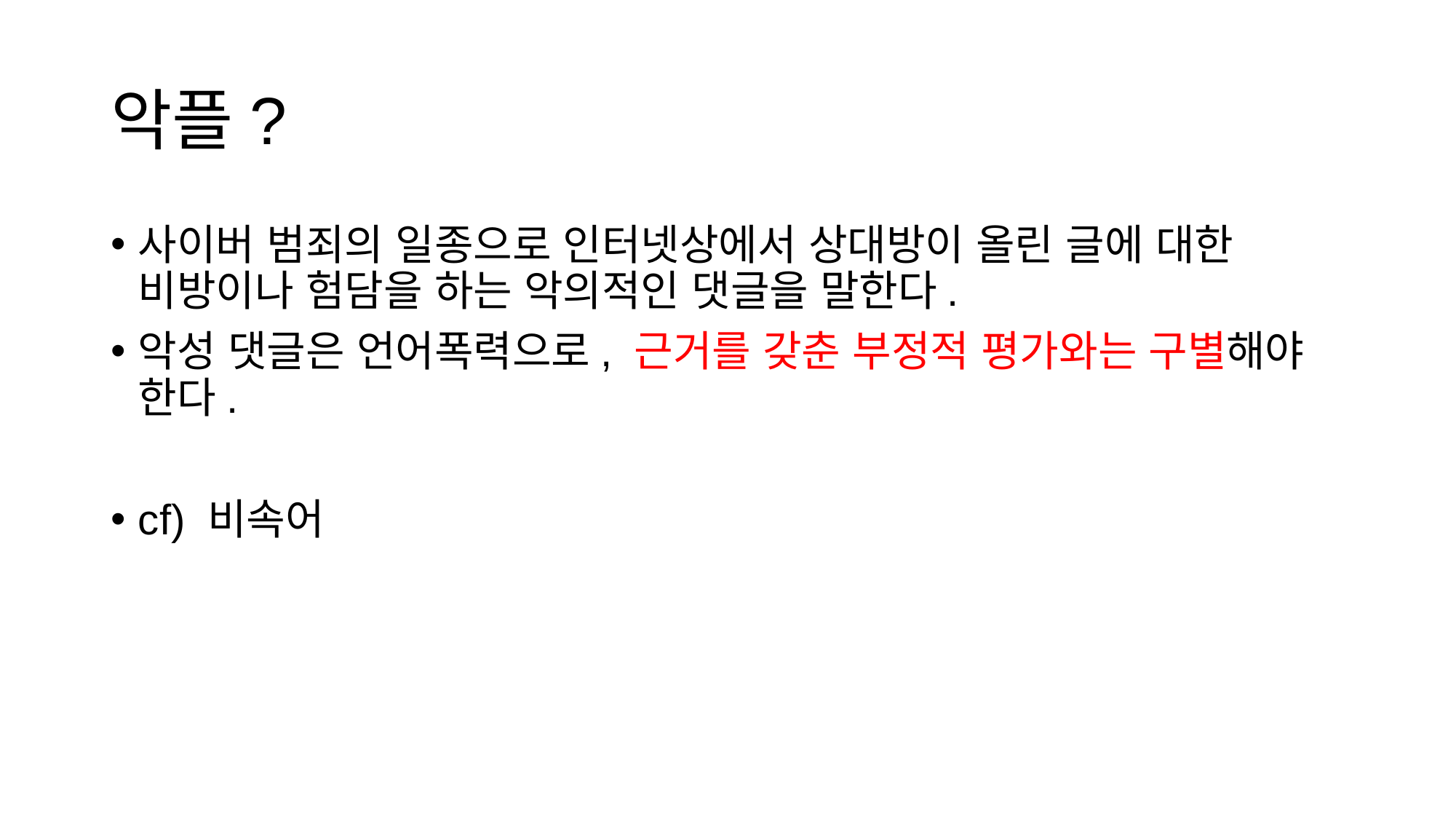

# 악플?
사이버 범죄의 일종으로 인터넷상에서 상대방이 올린 글에 대한 비방이나 험담을 하는 악의적인 댓글을 말한다.
악성 댓글은 언어폭력으로, 근거를 갖춘 부정적 평가와는 구별해야 한다.

cf) 비속어